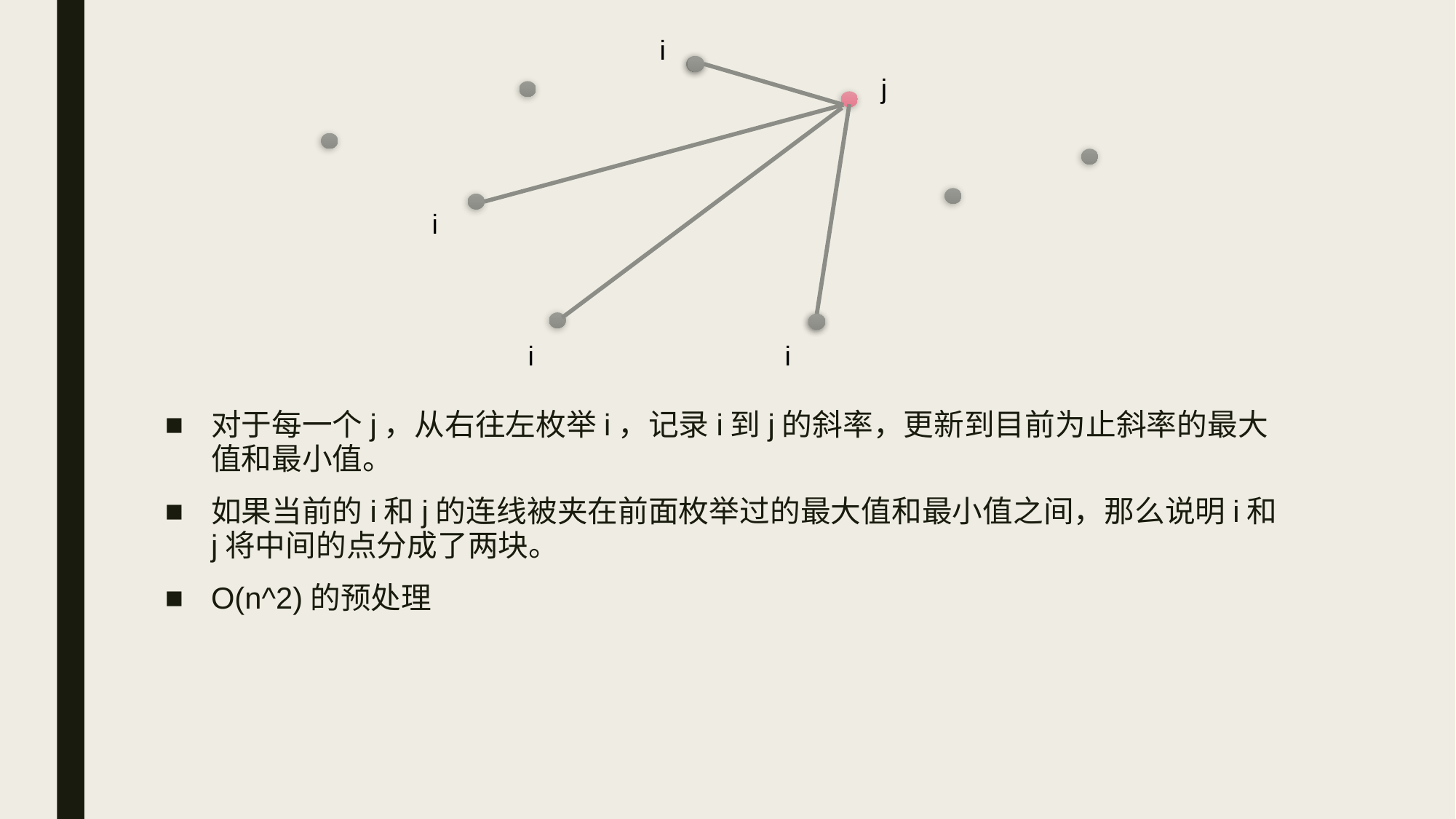

i

j

i

i
i
对于每一个j，从右往左枚举i，记录i到j的斜率，更新到目前为止斜率的最大值和最小值。
如果当前的i和j的连线被夹在前面枚举过的最大值和最小值之间，那么说明i和j将中间的点分成了两块。
O(n^2)的预处理